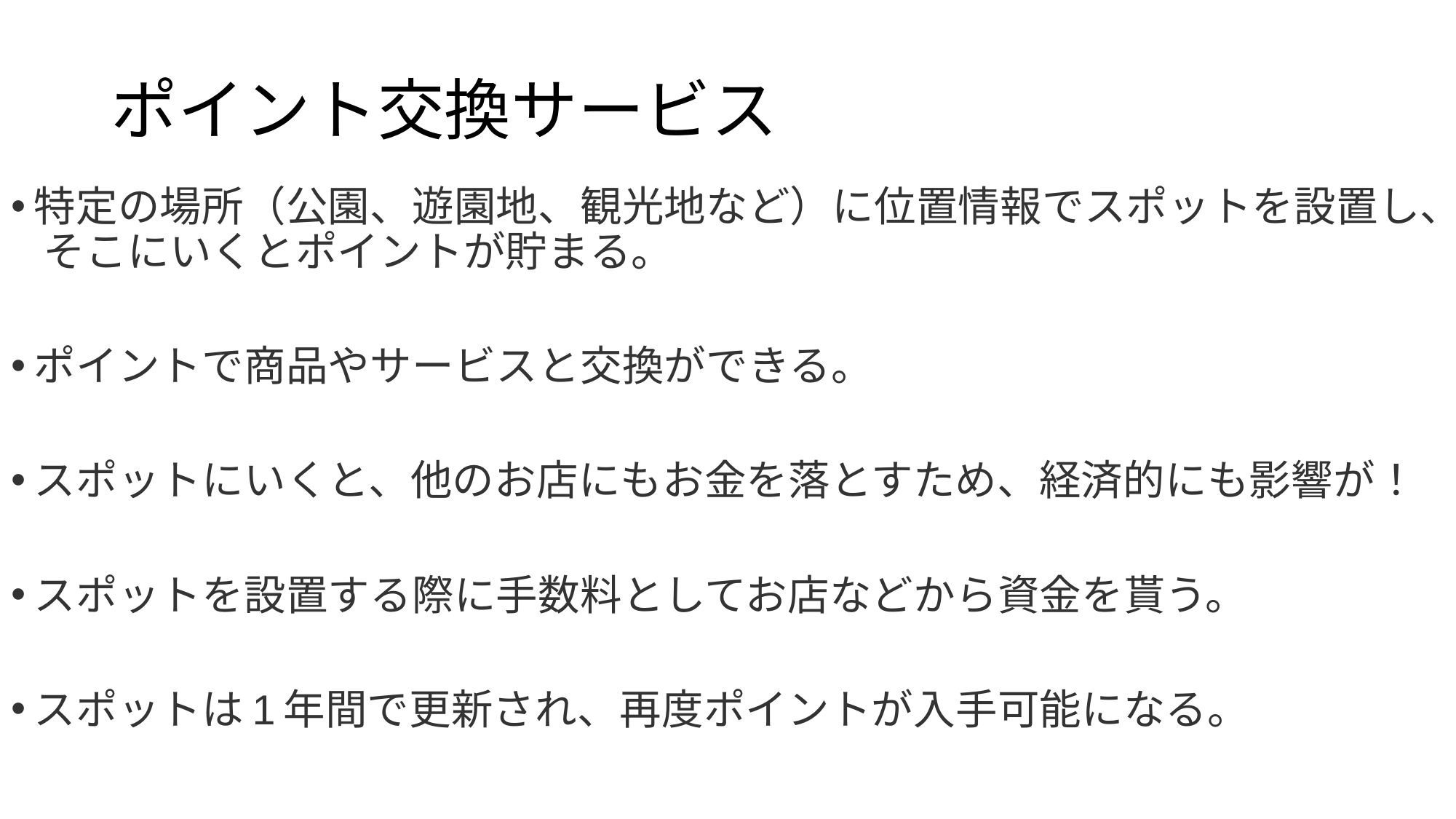

# ポイント交換サービス
特定の場所（公園、遊園地、観光地など）に位置情報でスポットを設置し、 そこにいくとポイントが貯まる。

ポイントで商品やサービスと交換ができる。

スポットにいくと、他のお店にもお金を落とすため、経済的にも影響が！

スポットを設置する際に手数料としてお店などから資金を貰う。

スポットは1年間で更新され、再度ポイントが入手可能になる。